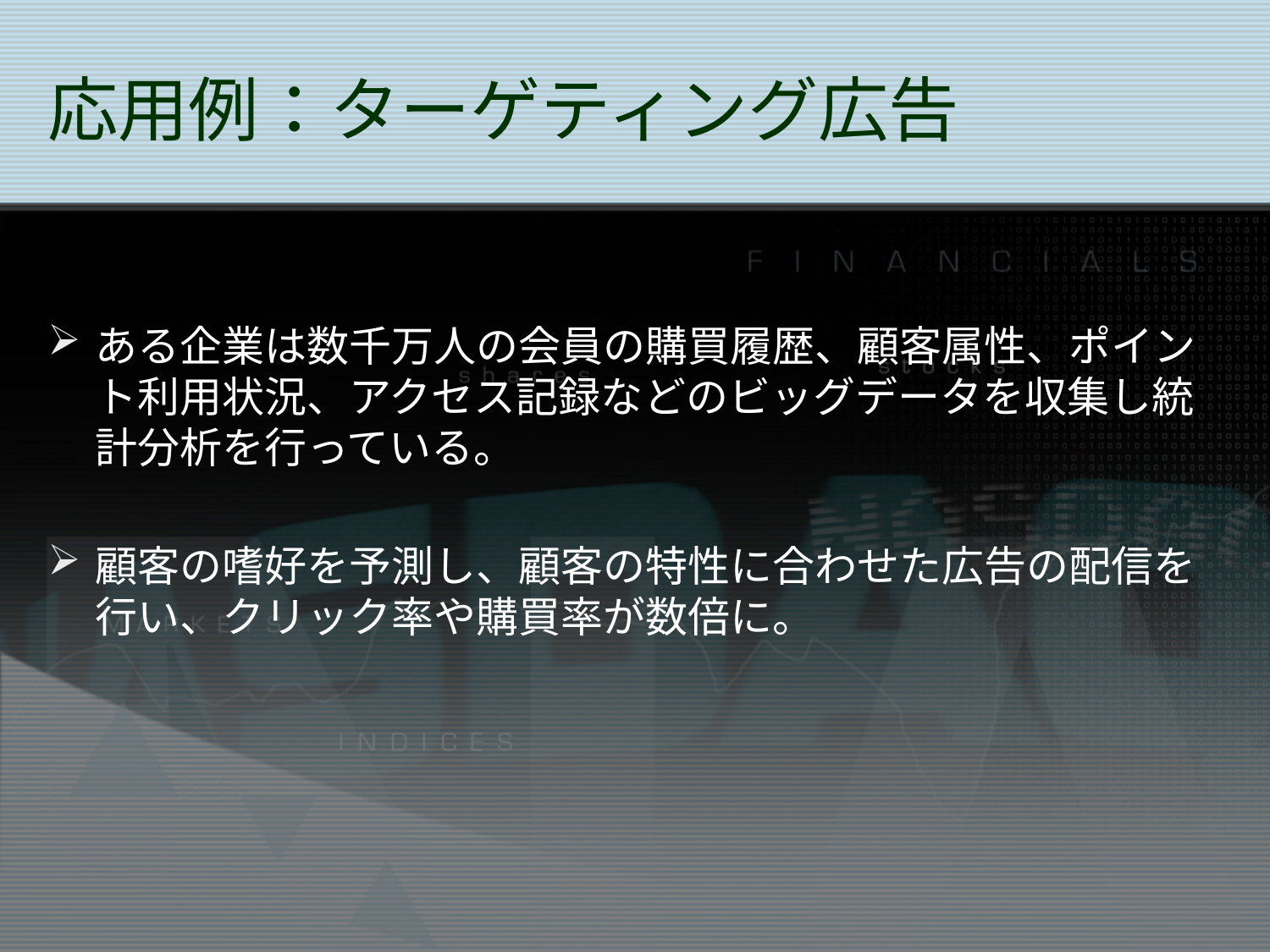

# 応用例：ターゲティング広告

ある企業は数千万人の会員の購買履歴、顧客属性、ポイント利用状況、アクセス記録などのビッグデータを収集し統計分析を行っている。

顧客の嗜好を予測し、顧客の特性に合わせた広告の配信を行い、クリック率や購買率が数倍に。